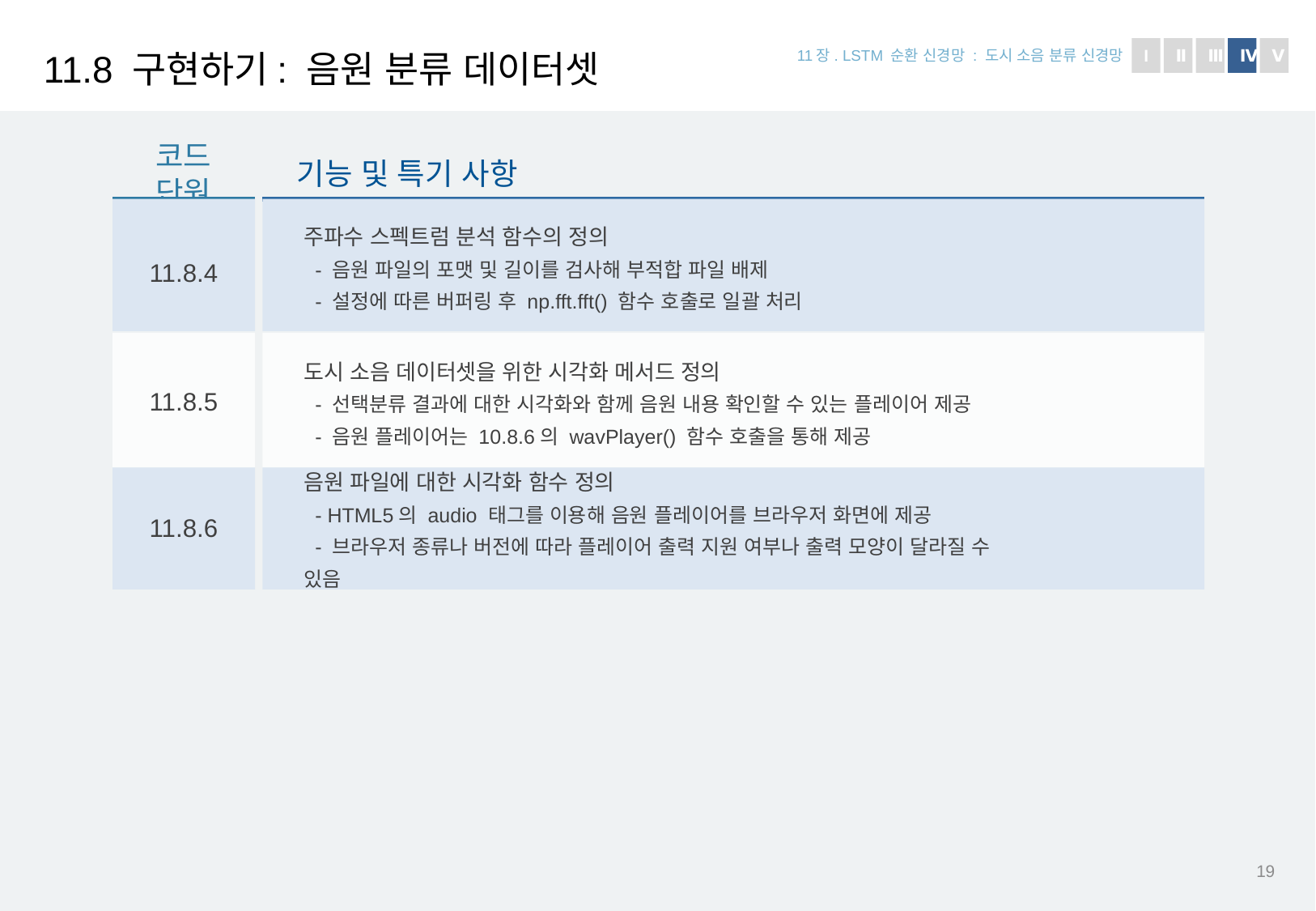

# 11.8 구현하기: 음원 분류 데이터셋
11장. LSTM 순환 신경망 : 도시 소음 분류 신경망
I
Ⅱ
Ⅲ
Ⅳ
Ⅴ
코드 단원
기능 및 특기 사항

주파수 스펙트럼 분석 함수의 정의
  - 음원 파일의 포맷 및 길이를 검사해 부적합 파일 배제
  - 설정에 따른 버퍼링 후 np.fft.fft() 함수 호출로 일괄 처리
11.8.4

도시 소음 데이터셋을 위한 시각화 메서드 정의
  - 선택분류 결과에 대한 시각화와 함께 음원 내용 확인할 수 있는 플레이어 제공
  - 음원 플레이어는 10.8.6의 wavPlayer() 함수 호출을 통해 제공
11.8.5

음원 파일에 대한 시각화 함수 정의
  - HTML5의 audio 태그를 이용해 음원 플레이어를 브라우저 화면에 제공
  - 브라우저 종류나 버전에 따라 플레이어 출력 지원 여부나 출력 모양이 달라질 수 있음
11.8.6
19